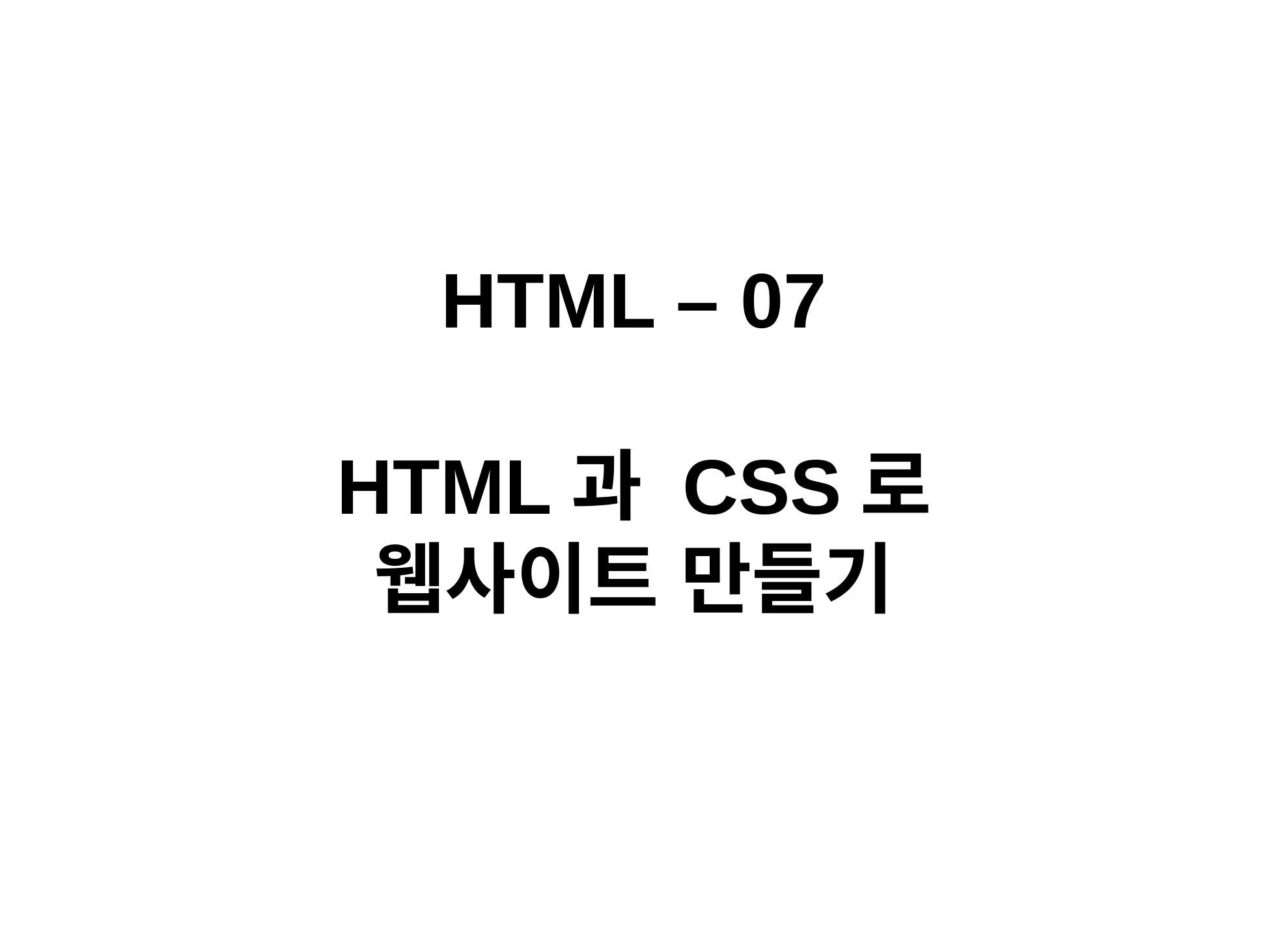

HTML – 07

HTML과 CSS로
웹사이트 만들기